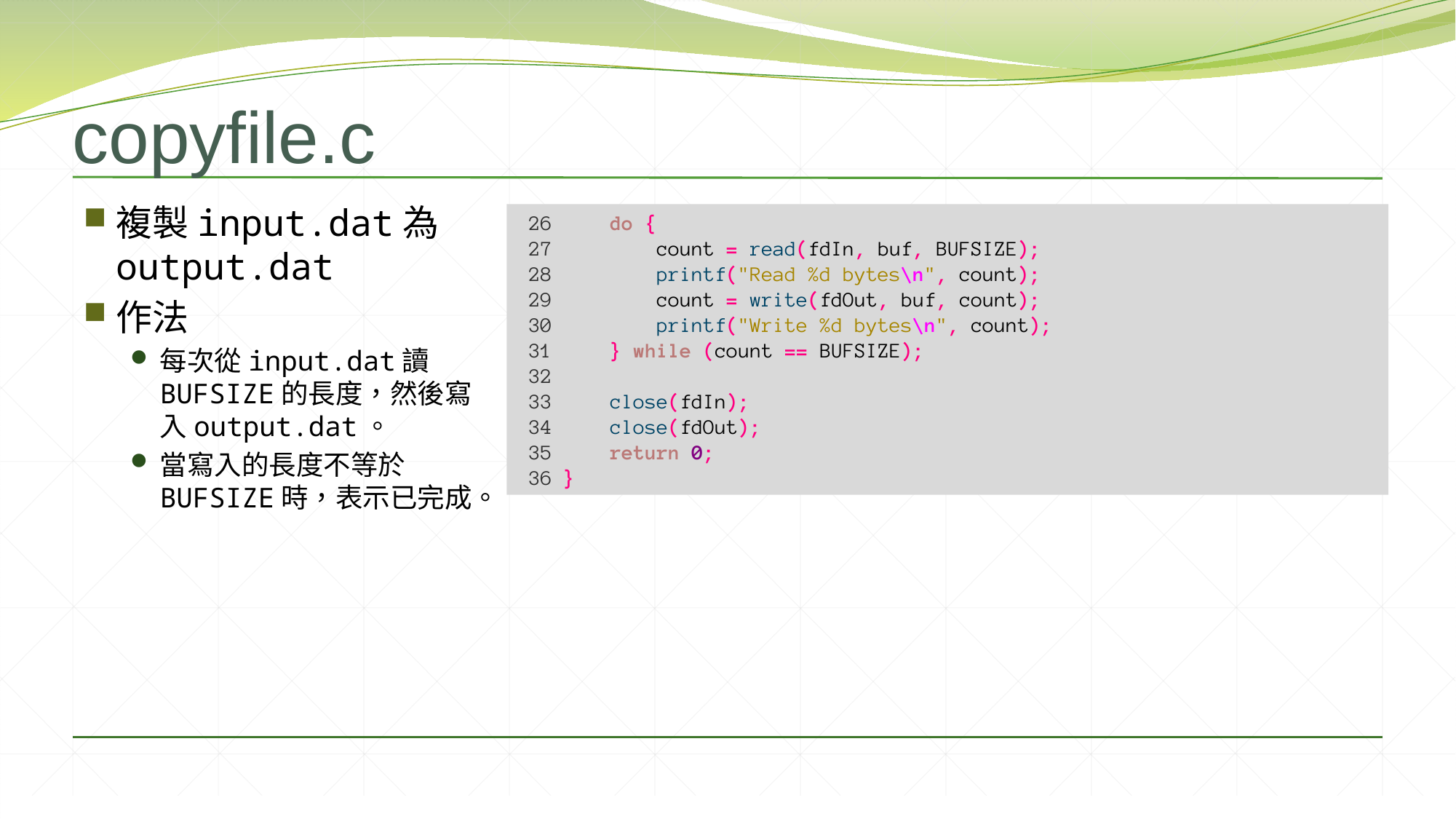

# copyfile.c
複製input.dat為output.dat
作法
每次從input.dat讀BUFSIZE的長度，然後寫入output.dat。
當寫入的長度不等於BUFSIZE時，表示已完成。
 26     do {
 27         count = read(fdIn, buf, BUFSIZE);
 28         printf("Read %d bytes\n", count);
 29         count = write(fdOut, buf, count);
 30         printf("Write %d bytes\n", count);
 31     } while (count == BUFSIZE);
 32
 33     close(fdIn);
 34     close(fdOut);
 35     return 0;
 36 }